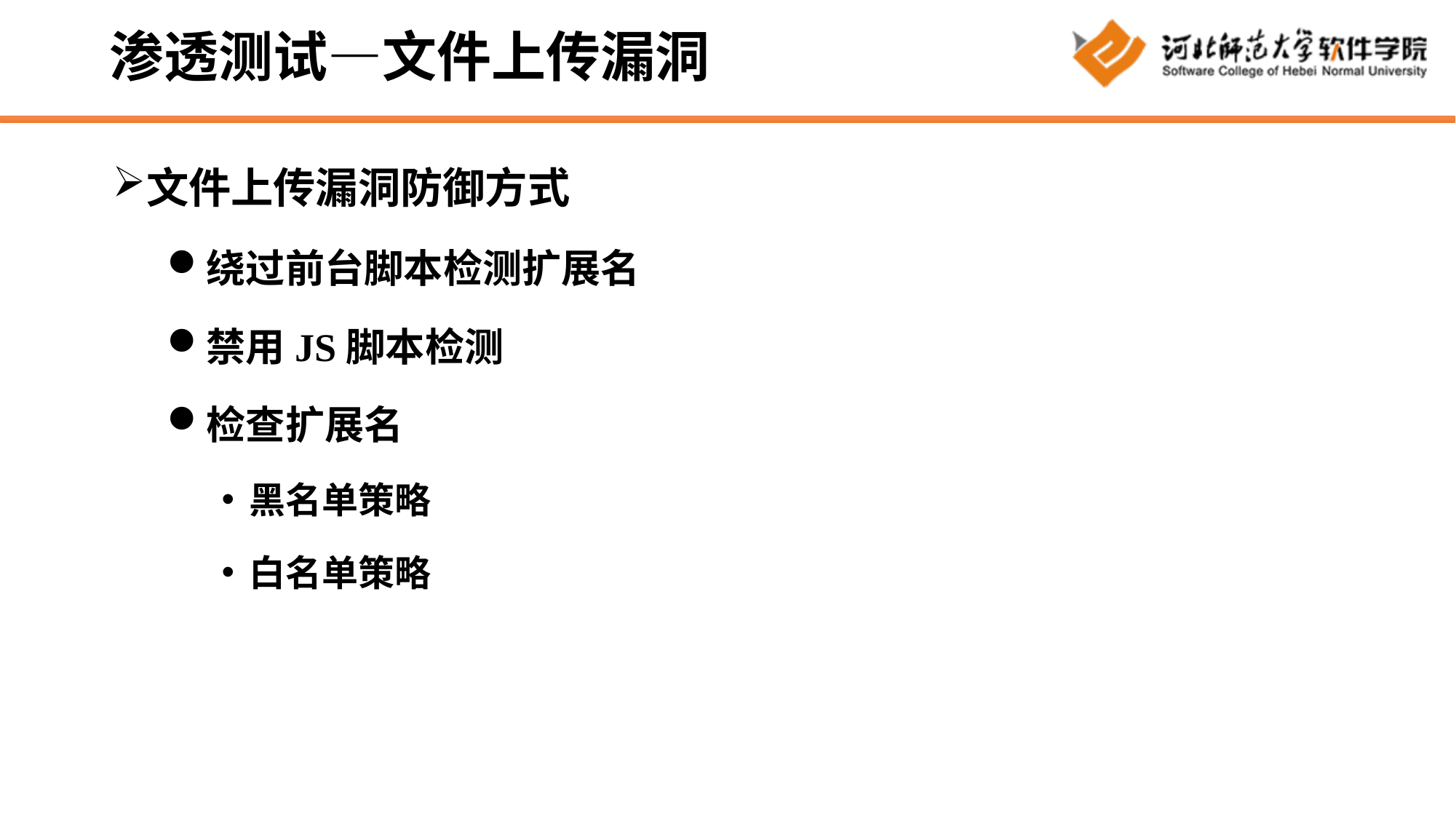

# 渗透测试—文件上传漏洞
文件上传漏洞防御方式
绕过前台脚本检测扩展名
禁用JS脚本检测
检查扩展名
黑名单策略
白名单策略